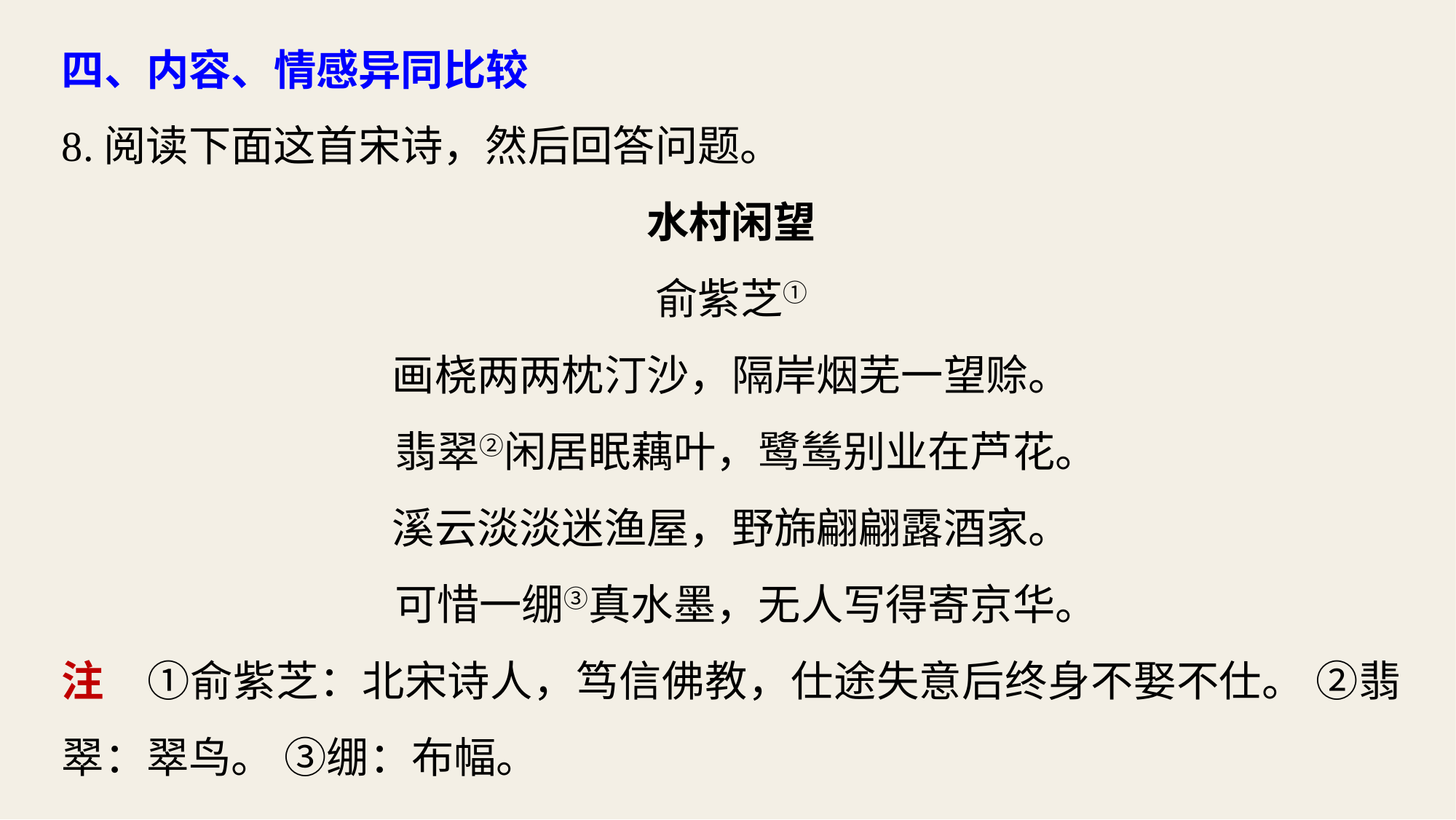

四、内容、情感异同比较
8.阅读下面这首宋诗，然后回答问题。
水村闲望
俞紫芝①
画桡两两枕汀沙，隔岸烟芜一望赊。
  翡翠②闲居眠藕叶，鹭鸶别业在芦花。
溪云淡淡迷渔屋，野旆翩翩露酒家。
  可惜一绷③真水墨，无人写得寄京华。
注　①俞紫芝：北宋诗人，笃信佛教，仕途失意后终身不娶不仕。 ②翡翠：翠鸟。 ③绷：布幅。